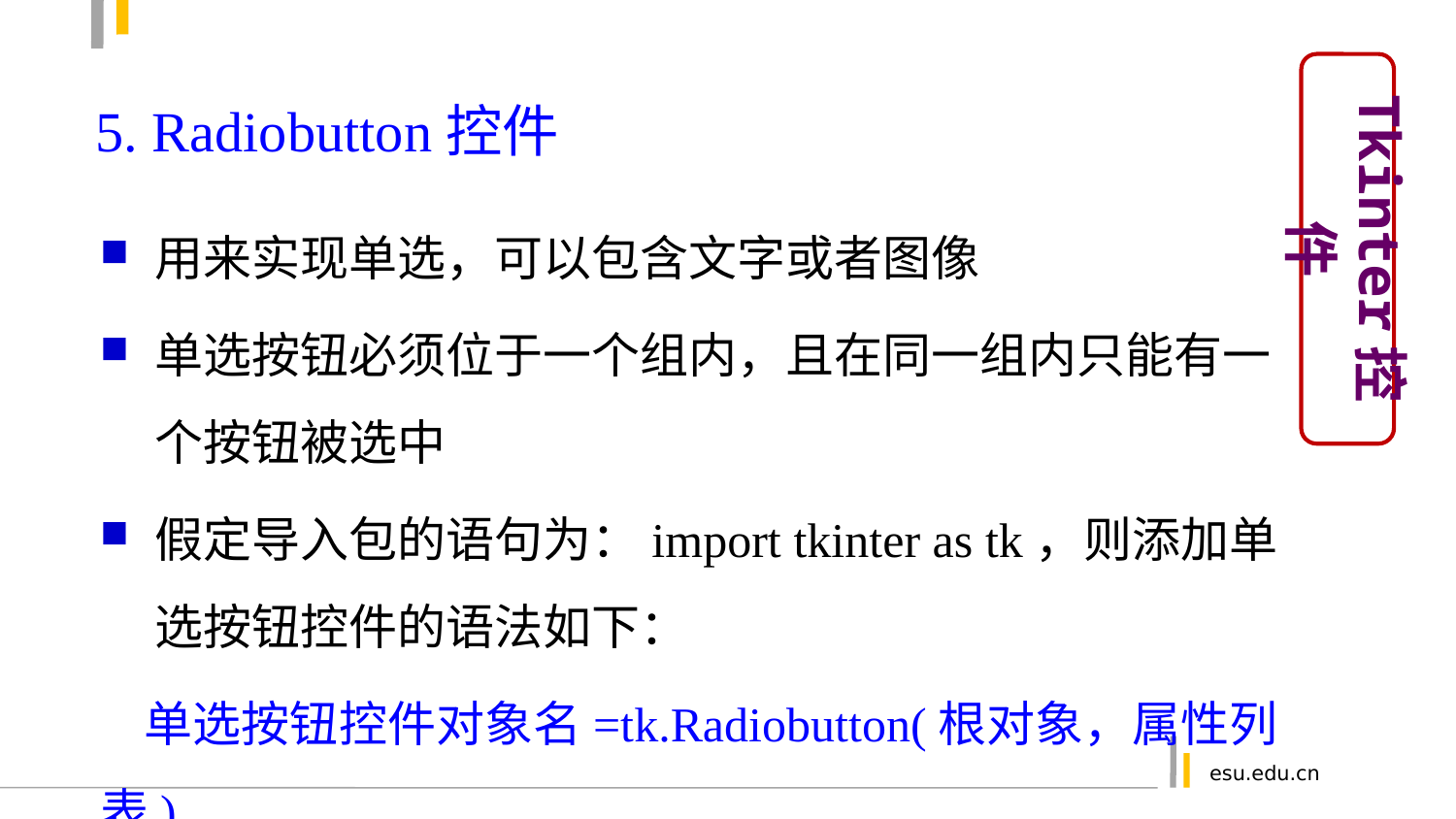

Tkinter控件
5. Radiobutton控件
用来实现单选，可以包含文字或者图像
单选按钮必须位于一个组内，且在同一组内只能有一个按钮被选中
假定导入包的语句为：import tkinter as tk，则添加单选按钮控件的语法如下：
   单选按钮控件对象名=tk.Radiobutton(根对象，属性列表)